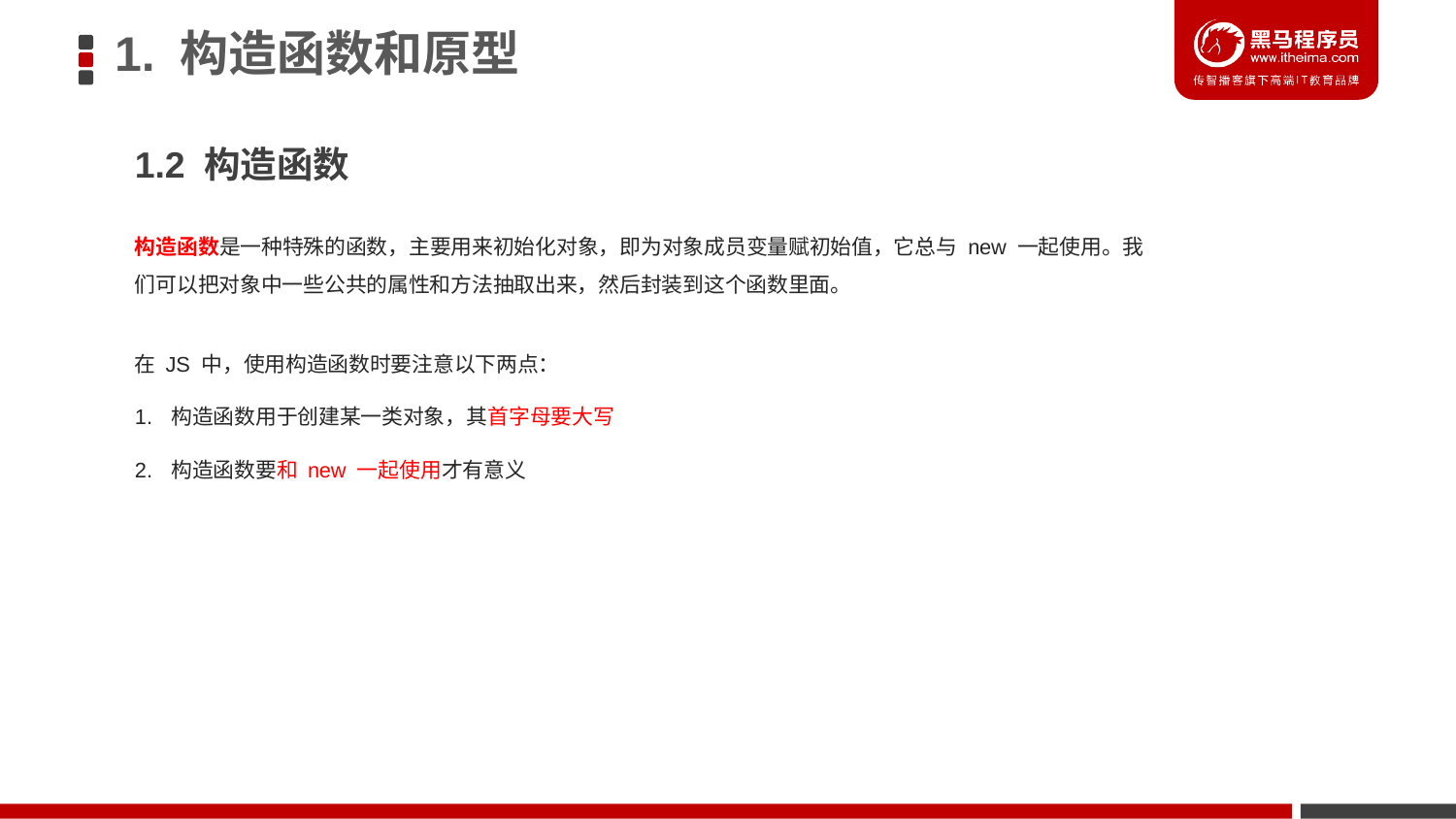

# 1. 构造函数和原型
1.2 构造函数
构造函数是一种特殊的函数，主要用来初始化对象，即为对象成员变量赋初始值，它总与 new 一起使用。我们可以把对象中一些公共的属性和方法抽取出来，然后封装到这个函数里面。
在 JS 中，使用构造函数时要注意以下两点：
构造函数用于创建某一类对象，其首字母要大写
构造函数要和 new 一起使用才有意义